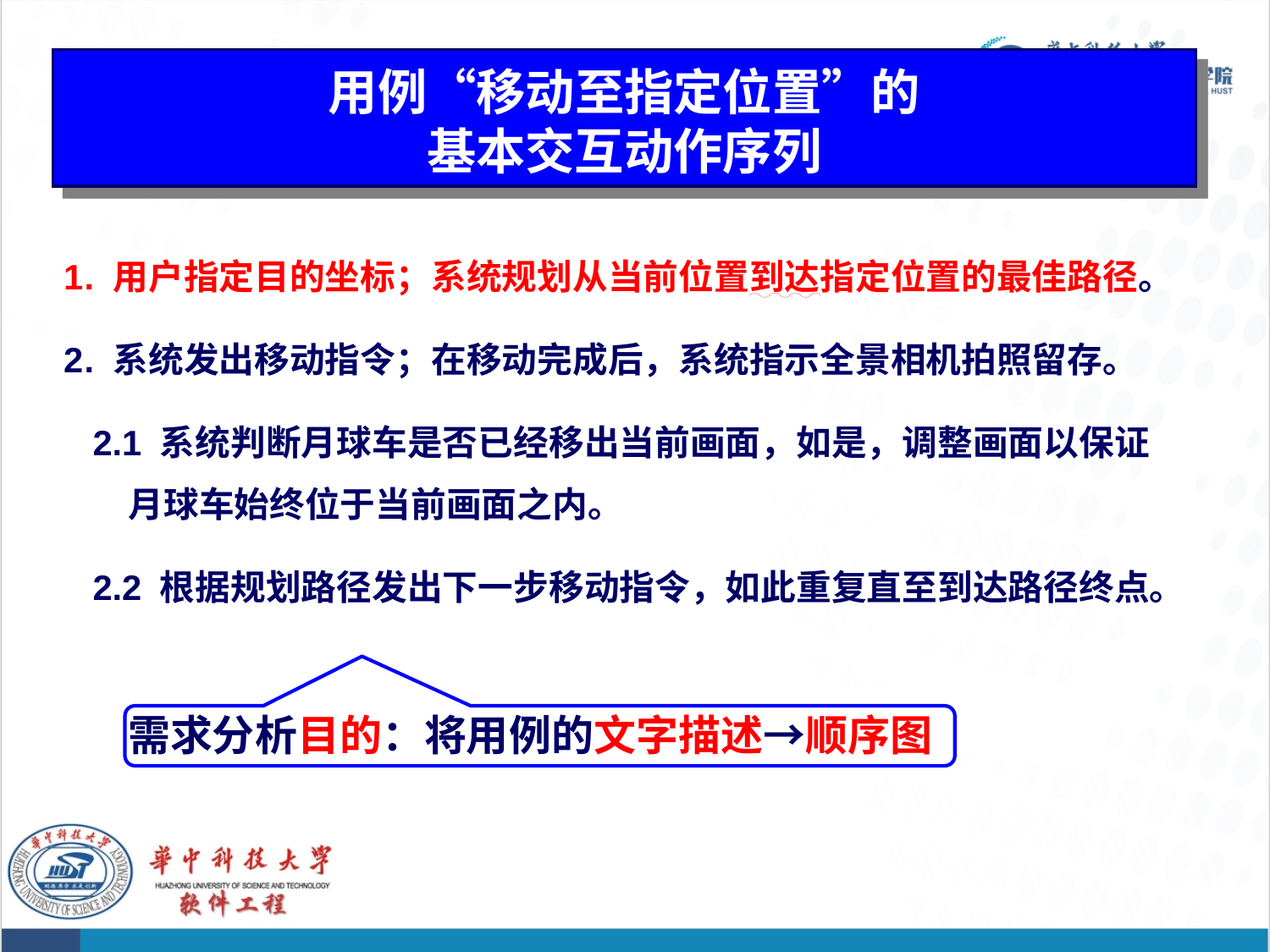

# 用例“移动至指定位置”的 基本交互动作序列
用户指定目的坐标；系统规划从当前位置到达指定位置的最佳路径。
系统发出移动指令；在移动完成后，系统指示全景相机拍照留存。
   2.1 系统判断月球车是否已经移出当前画面，如是，调整画面以保证
       月球车始终位于当前画面之内。
   2.2 根据规划路径发出下一步移动指令，如此重复直至到达路径终点。
需求分析目的：将用例的文字描述→顺序图